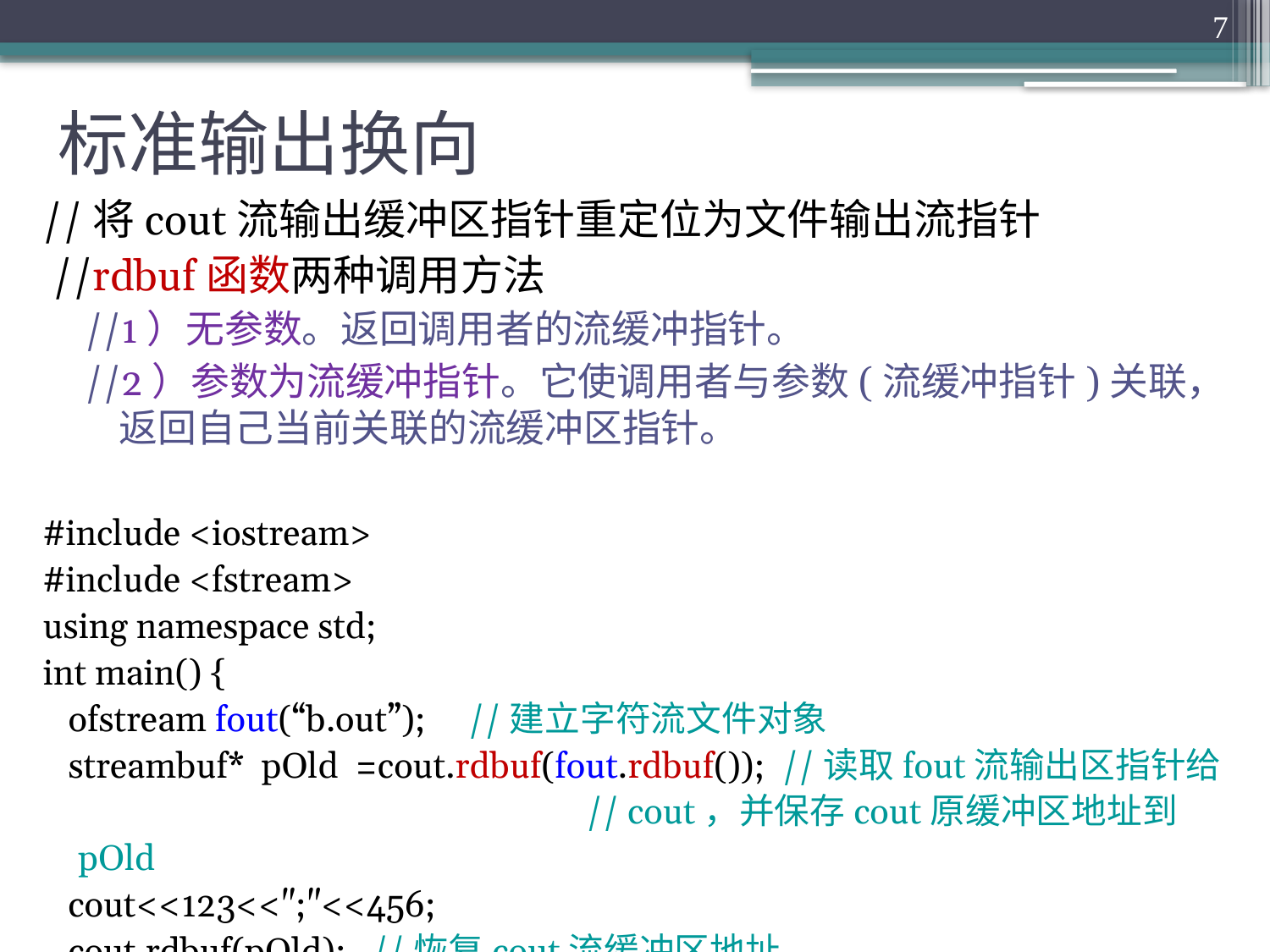

7
# 标准输出换向
//将cout流输出缓冲区指针重定位为文件输出流指针
 //rdbuf函数两种调用方法
//1）无参数。返回调用者的流缓冲指针。
//2）参数为流缓冲指针。它使调用者与参数(流缓冲指针)关联，返回自己当前关联的流缓冲区指针。

#include <iostream>
#include <fstream>
using namespace std;
int main() {
   ofstream fout(“b.out”);     //建立字符流文件对象
   streambuf*  pOld  =cout.rdbuf(fout.rdbuf());  //读取fout流输出区指针给				// cout，并保存cout原缓冲区地址到pOld
   cout<<123<<";"<<456;
   cout.rdbuf(pOld);   //恢复cout流缓冲区地址
}